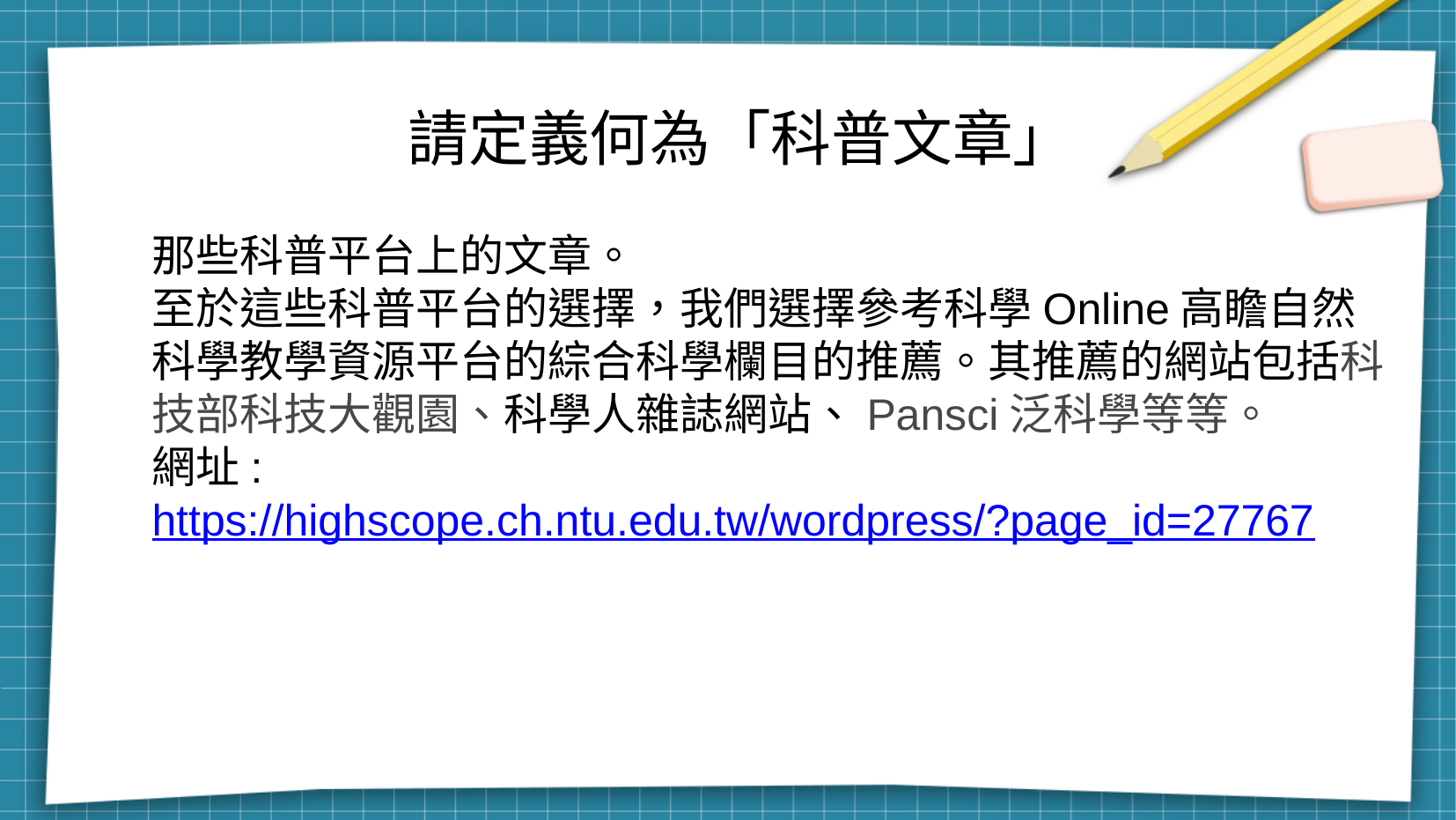

請定義何為「科普文章」
那些科普平台上的文章。
至於這些科普平台的選擇，我們選擇參考科學Online高瞻自然科學教學資源平台的綜合科學欄目的推薦。其推薦的網站包括科技部科技大觀園、科學人雜誌網站、Pansci泛科學等等。
網址:https://highscope.ch.ntu.edu.tw/wordpress/?page_id=27767